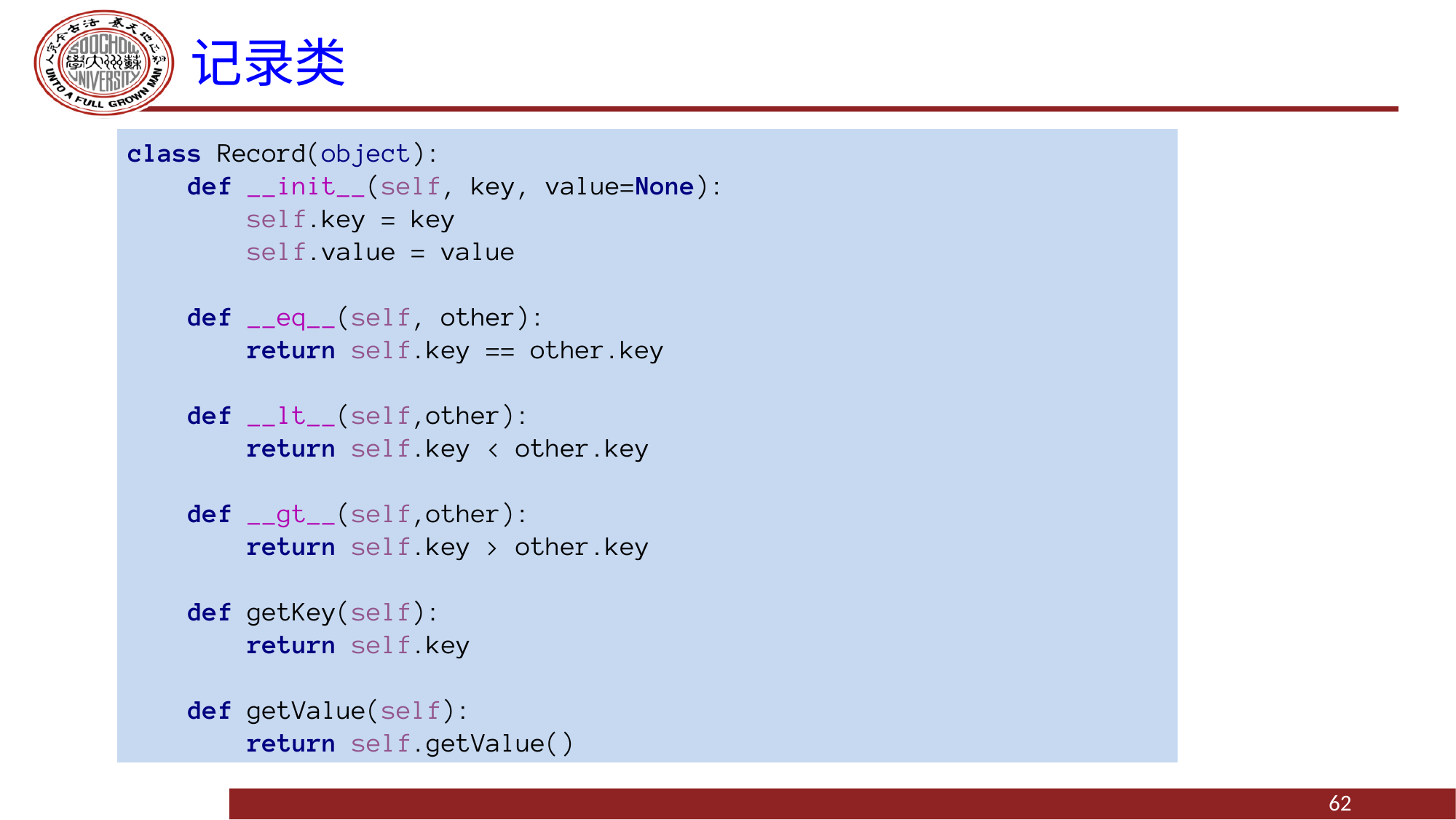

# 记录类
class Record(object):
    def __init__(self, key, value=None):
        self.key = key
        self.value = value
    def __eq__(self, other):
        return self.key == other.key
    def __lt__(self,other):
        return self.key < other.key
    def __gt__(self,other):
        return self.key > other.key
    def getKey(self):
        return self.key
    def getValue(self):
        return self.getValue()
62